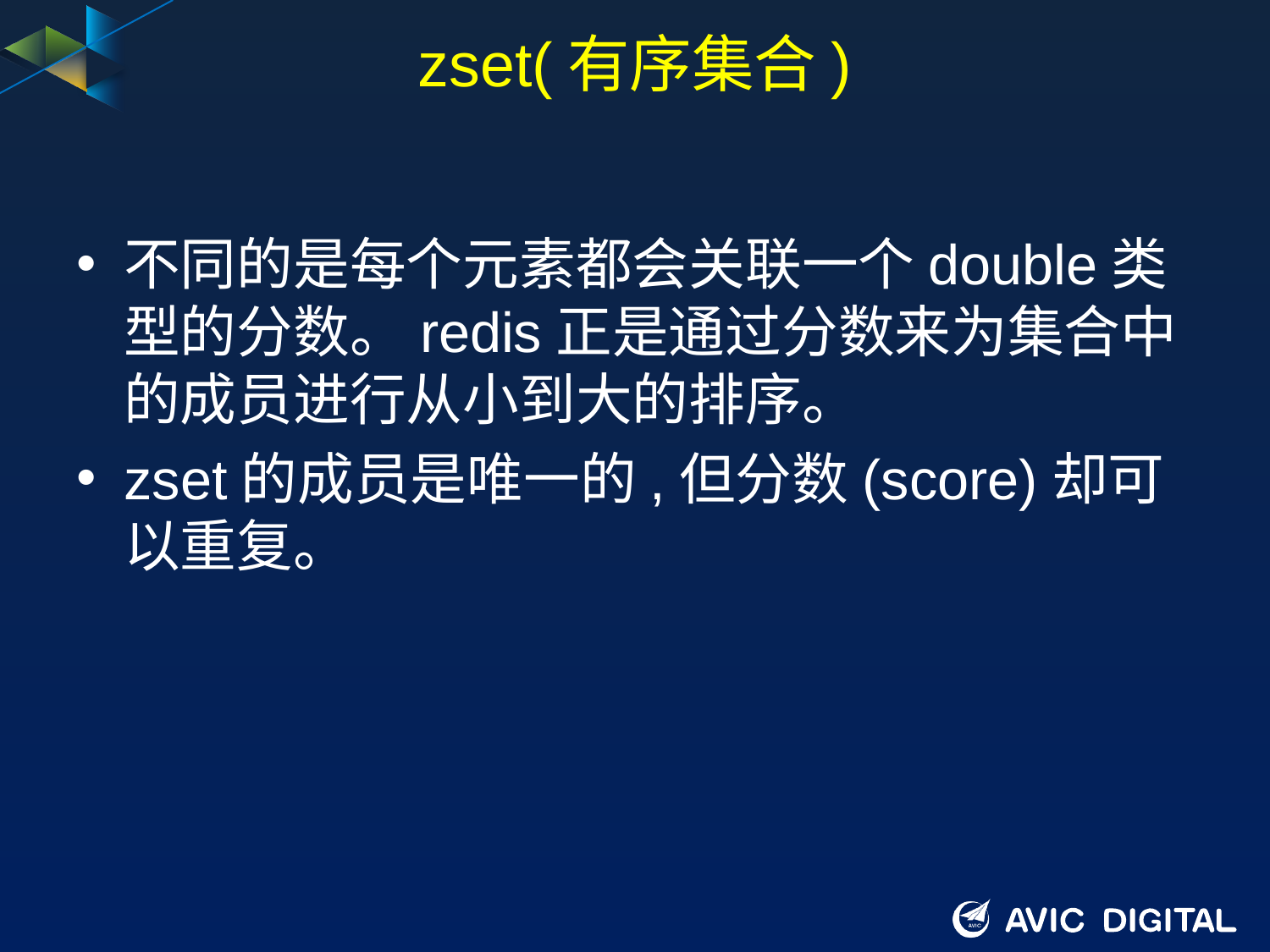

# zset(有序集合)
不同的是每个元素都会关联一个double类型的分数。redis正是通过分数来为集合中的成员进行从小到大的排序。
zset的成员是唯一的,但分数(score)却可以重复。